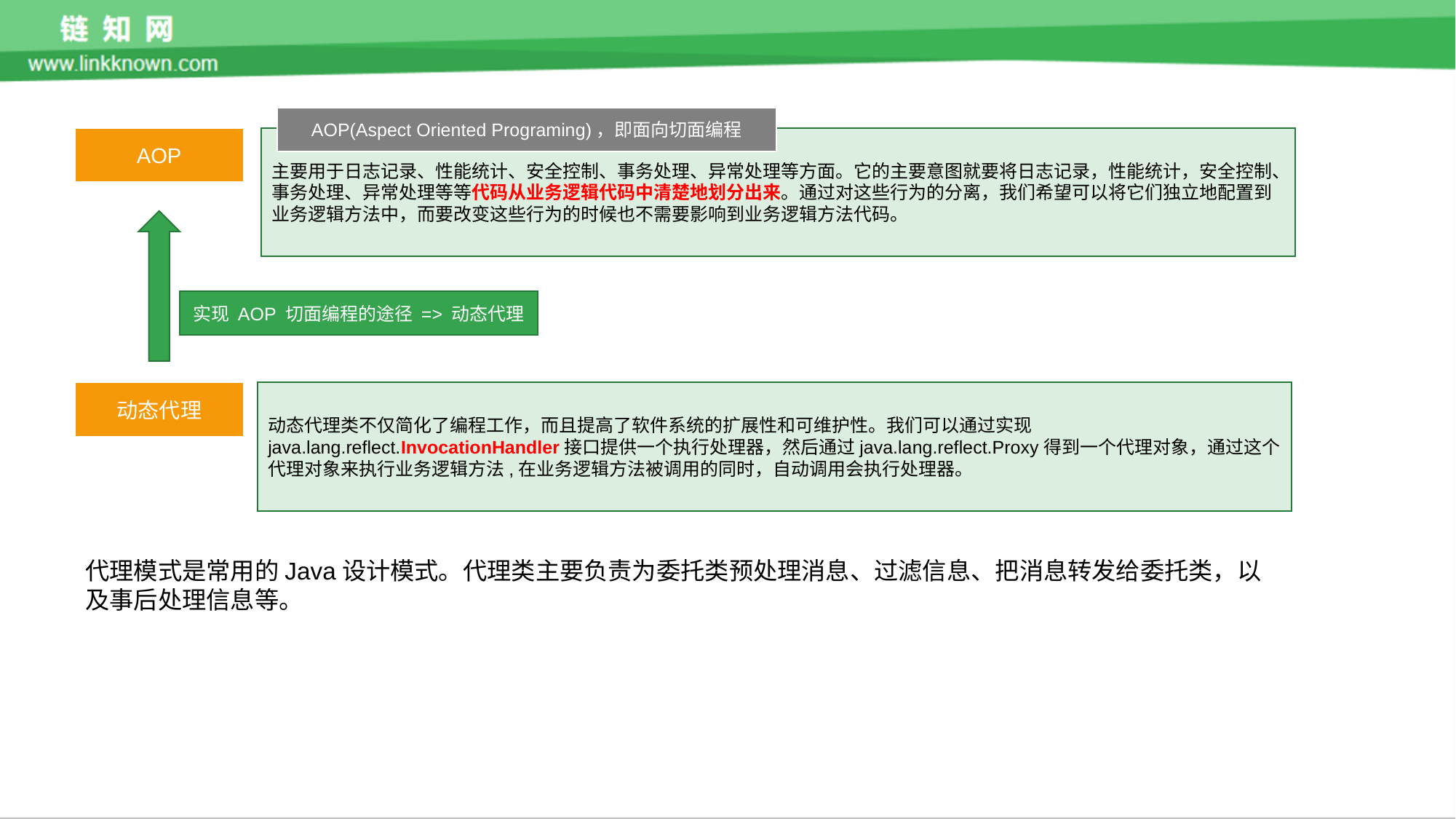

AOP(Aspect Oriented Programing)，即面向切面编程
AOP
主要用于日志记录、性能统计、安全控制、事务处理、异常处理等方面。它的主要意图就要将日志记录，性能统计，安全控制、事务处理、异常处理等等代码从业务逻辑代码中清楚地划分出来。通过对这些行为的分离，我们希望可以将它们独立地配置到业务逻辑方法中，而要改变这些行为的时候也不需要影响到业务逻辑方法代码。

实现 AOP 切面编程的途径 => 动态代理
动态代理
动态代理类不仅简化了编程工作，而且提高了软件系统的扩展性和可维护性。我们可以通过实现java.lang.reflect.InvocationHandler接口提供一个执行处理器，然后通过java.lang.reflect.Proxy得到一个代理对象，通过这个代理对象来执行业务逻辑方法,在业务逻辑方法被调用的同时，自动调用会执行处理器。
代理模式是常用的Java设计模式。代理类主要负责为委托类预处理消息、过滤信息、把消息转发给委托类，以及事后处理信息等。